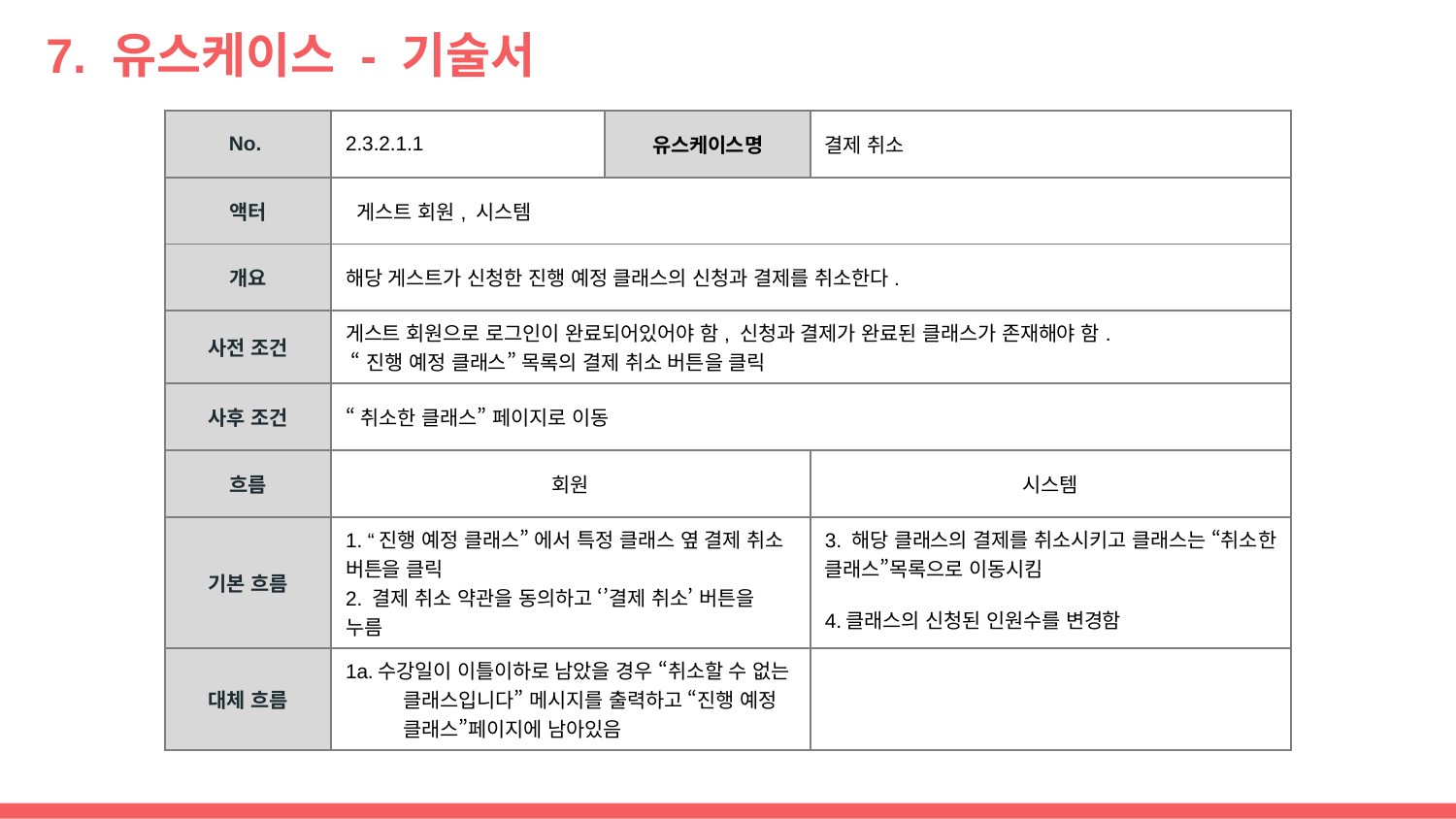

# 7. 유스케이스 - 기술서
| No. | 2.3.2.1.1 | 유스케이스명 | 결제 취소 |
| --- | --- | --- | --- |
| 액터 | 게스트 회원, 시스템 |  |  |
| 개요 | 해당 게스트가 신청한 진행 예정 클래스의 신청과 결제를 취소한다. |  |  |
| 사전 조건 | 게스트 회원으로 로그인이 완료되어있어야 함, 신청과 결제가 완료된 클래스가 존재해야 함. “진행 예정 클래스” 목록의 결제 취소 버튼을 클릭 |  |  |
| 사후 조건 | “취소한 클래스” 페이지로 이동 |  |  |
| 흐름 | 회원 |  | 시스템 |
| 기본 흐름 | 1. “진행 예정 클래스” 에서 특정 클래스 옆 결제 취소 버튼을 클릭 2. 결제 취소 약관을 동의하고 ‘’결제 취소’ 버튼을 누름 |  | 3. 해당 클래스의 결제를 취소시키고 클래스는 “취소한 클래스”목록으로 이동시킴 4.클래스의 신청된 인원수를 변경함 |
| 대체 흐름 | 1a.수강일이 이틀이하로 남았을 경우 “취소할 수 없는 클래스입니다” 메시지를 출력하고 “진행 예정 클래스”페이지에 남아있음 |  |  |